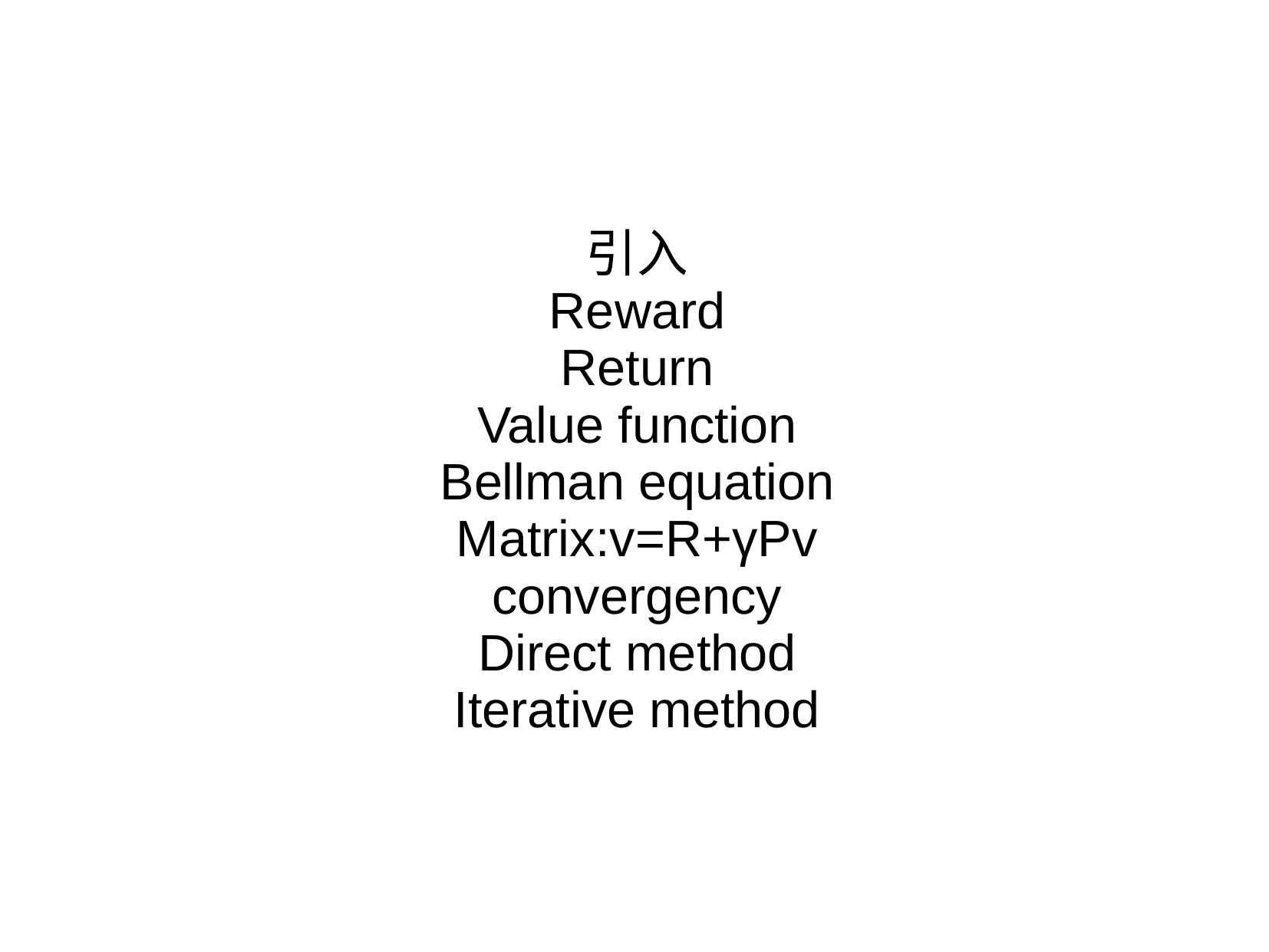

引入
Reward
Return
Value function
Bellman equation
Matrix:v=R+γPv
convergency
Direct method
Iterative method